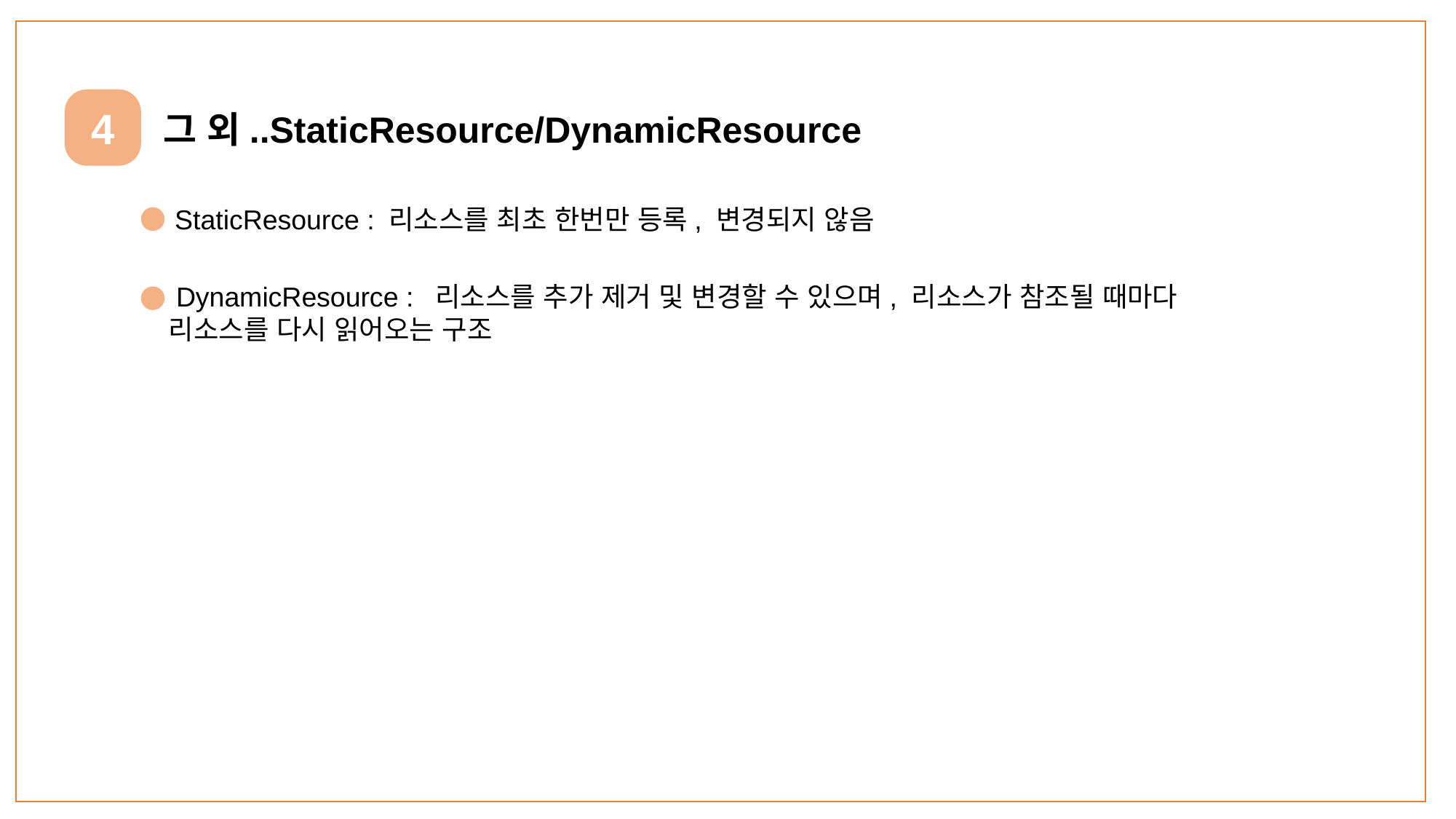

4
그 외..StaticResource/DynamicResource
   StaticResource : 리소스를 최초 한번만 등록, 변경되지 않음

 DynamicResource :  리소스를 추가 제거 및 변경할 수 있으며, 리소스가 참조될 때마다
리소스를 다시 읽어오는 구조